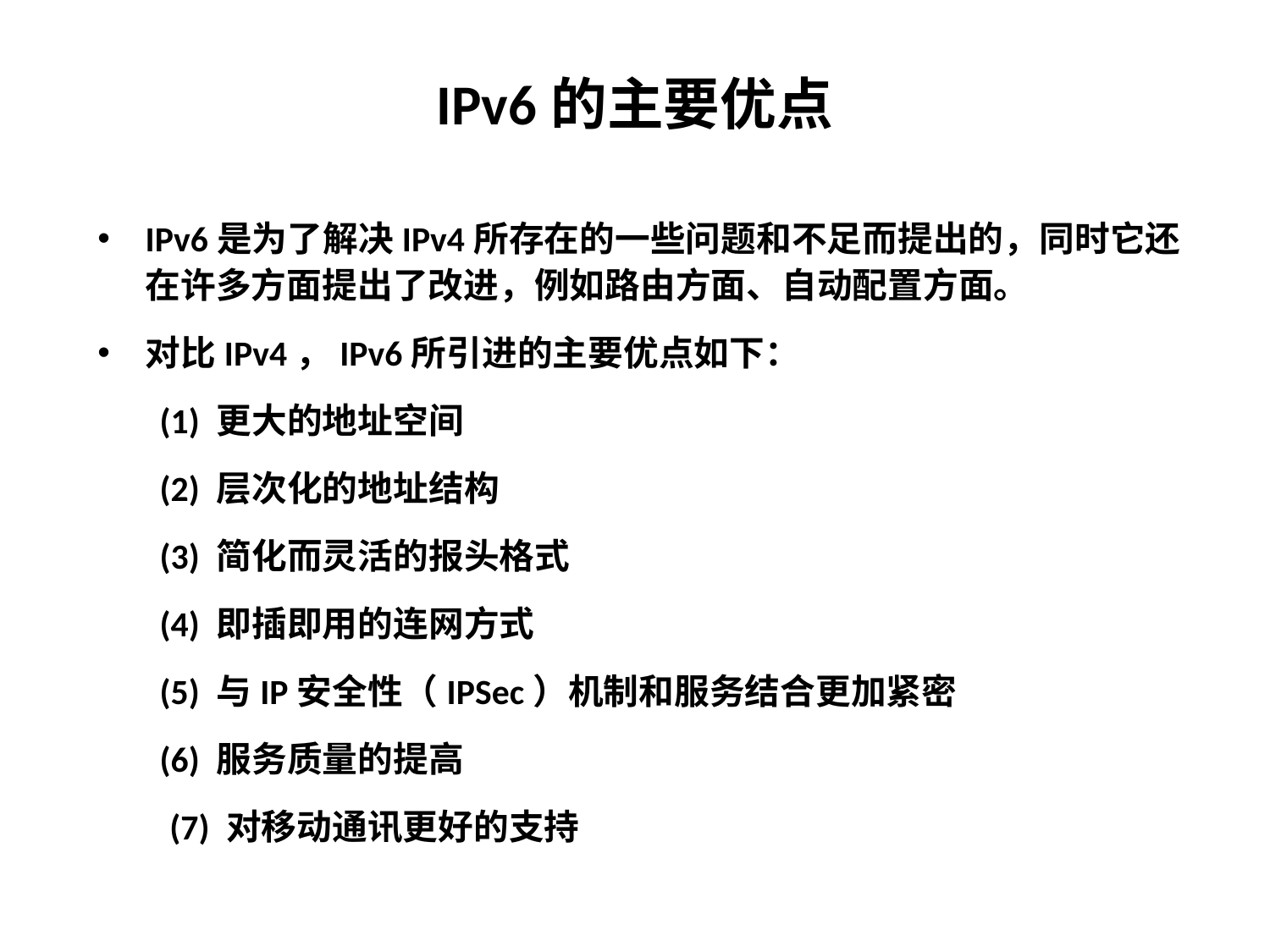

# IPv6的主要优点
IPv6是为了解决IPv4所存在的一些问题和不足而提出的，同时它还在许多方面提出了改进，例如路由方面、自动配置方面。
对比IPv4，IPv6所引进的主要优点如下：
(1) 更大的地址空间
(2) 层次化的地址结构
(3) 简化而灵活的报头格式
(4) 即插即用的连网方式
(5) 与IP安全性（IPSec）机制和服务结合更加紧密
(6) 服务质量的提高
 (7) 对移动通讯更好的支持